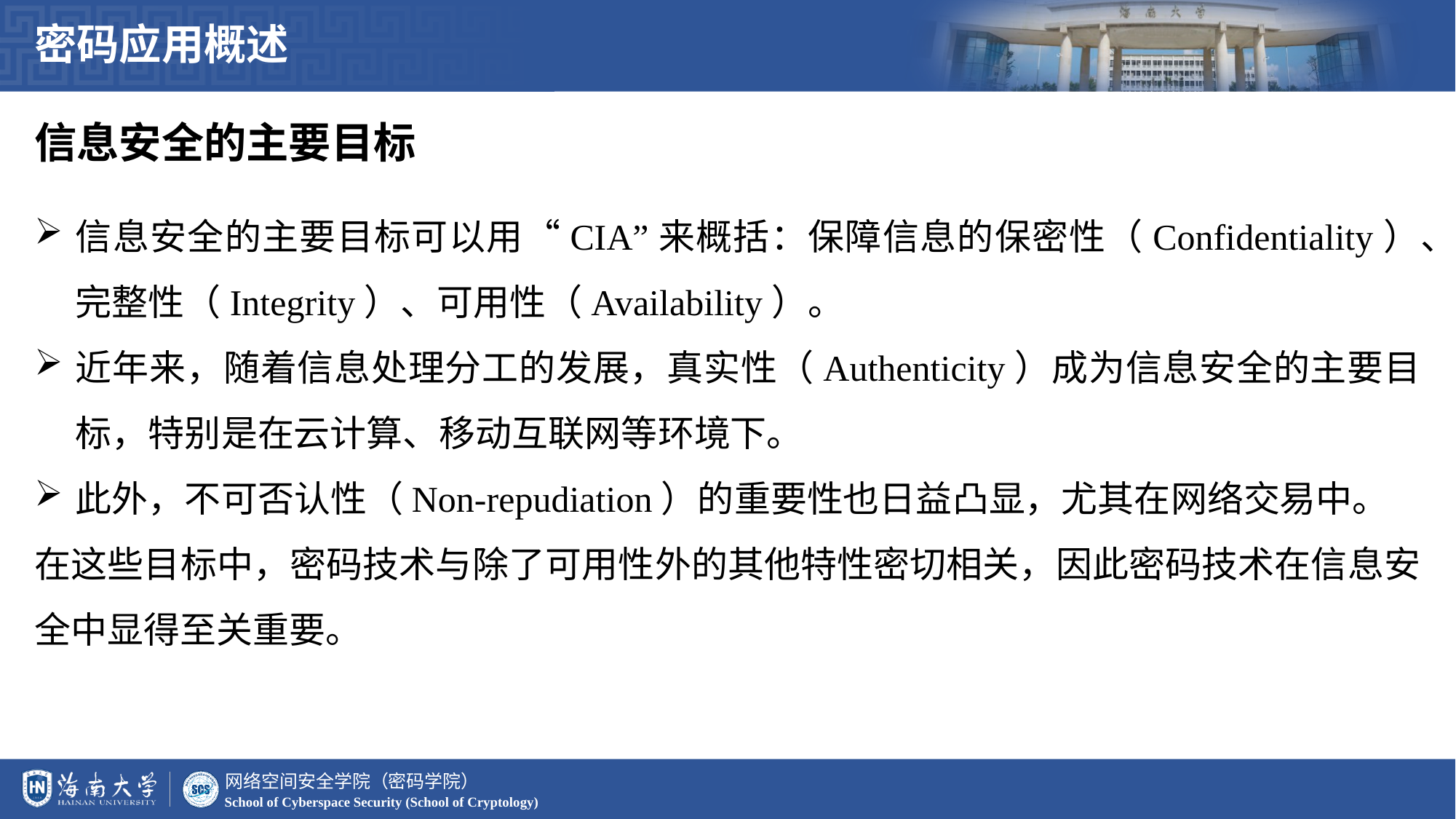

密码应用概述
信息安全的主要目标
信息安全的主要目标可以用“CIA”来概括：保障信息的保密性（Confidentiality）、完整性（Integrity）、可用性（Availability）。
近年来，随着信息处理分工的发展，真实性（Authenticity）成为信息安全的主要目标，特别是在云计算、移动互联网等环境下。
此外，不可否认性（Non-repudiation）的重要性也日益凸显，尤其在网络交易中。
在这些目标中，密码技术与除了可用性外的其他特性密切相关，因此密码技术在信息安全中显得至关重要。
9